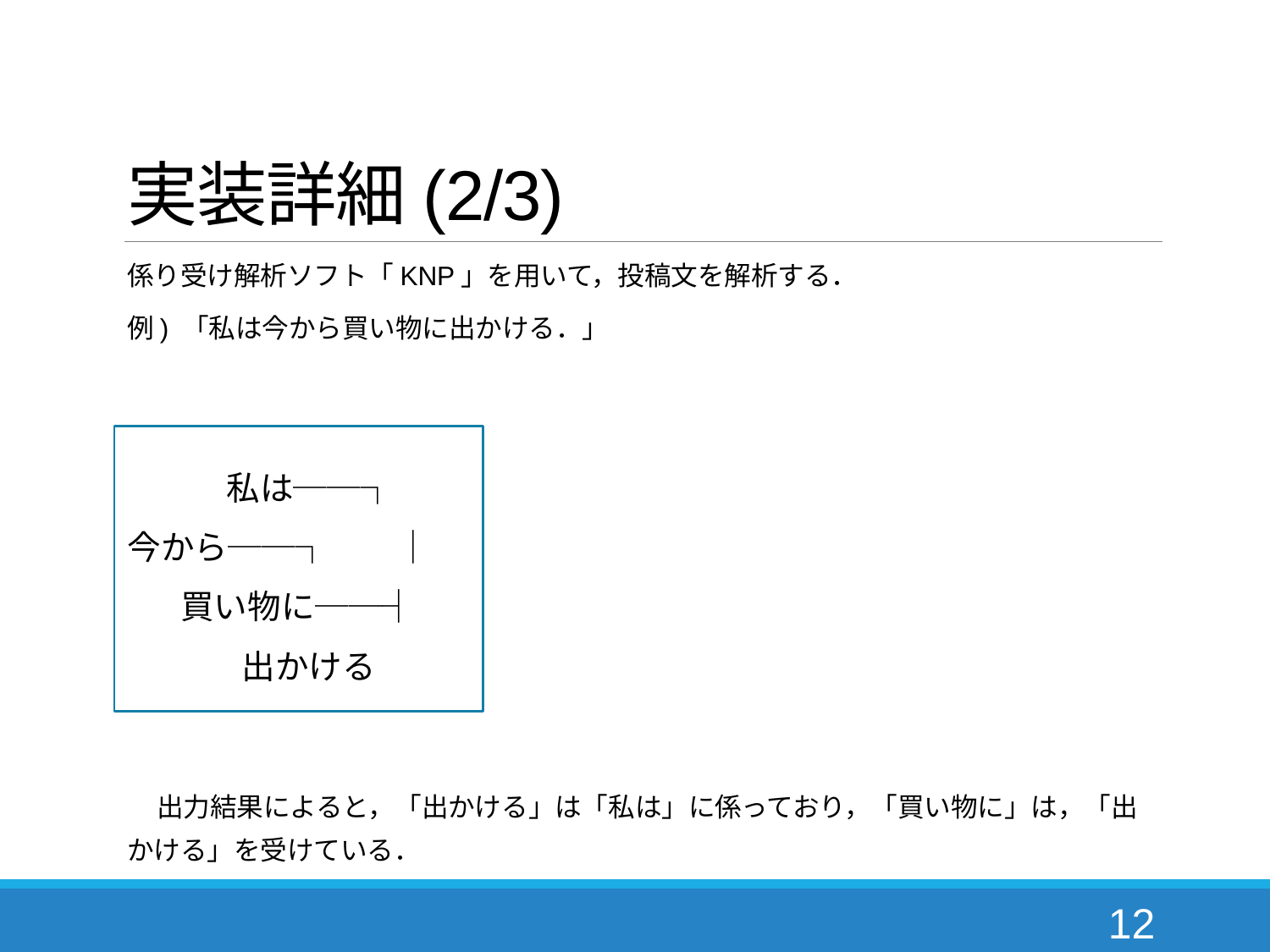

# 実装詳細(2/3)
係り受け解析ソフト「KNP」を用いて，投稿文を解析する．
例) 「私は今から買い物に出かける．」

            私は──┐
今から──┐　　│
      買い物に──┤
              出かける

    出力結果によると，「出かける」は「私は」に係っており，「買い物に」は，「出かける」を受けている．

12